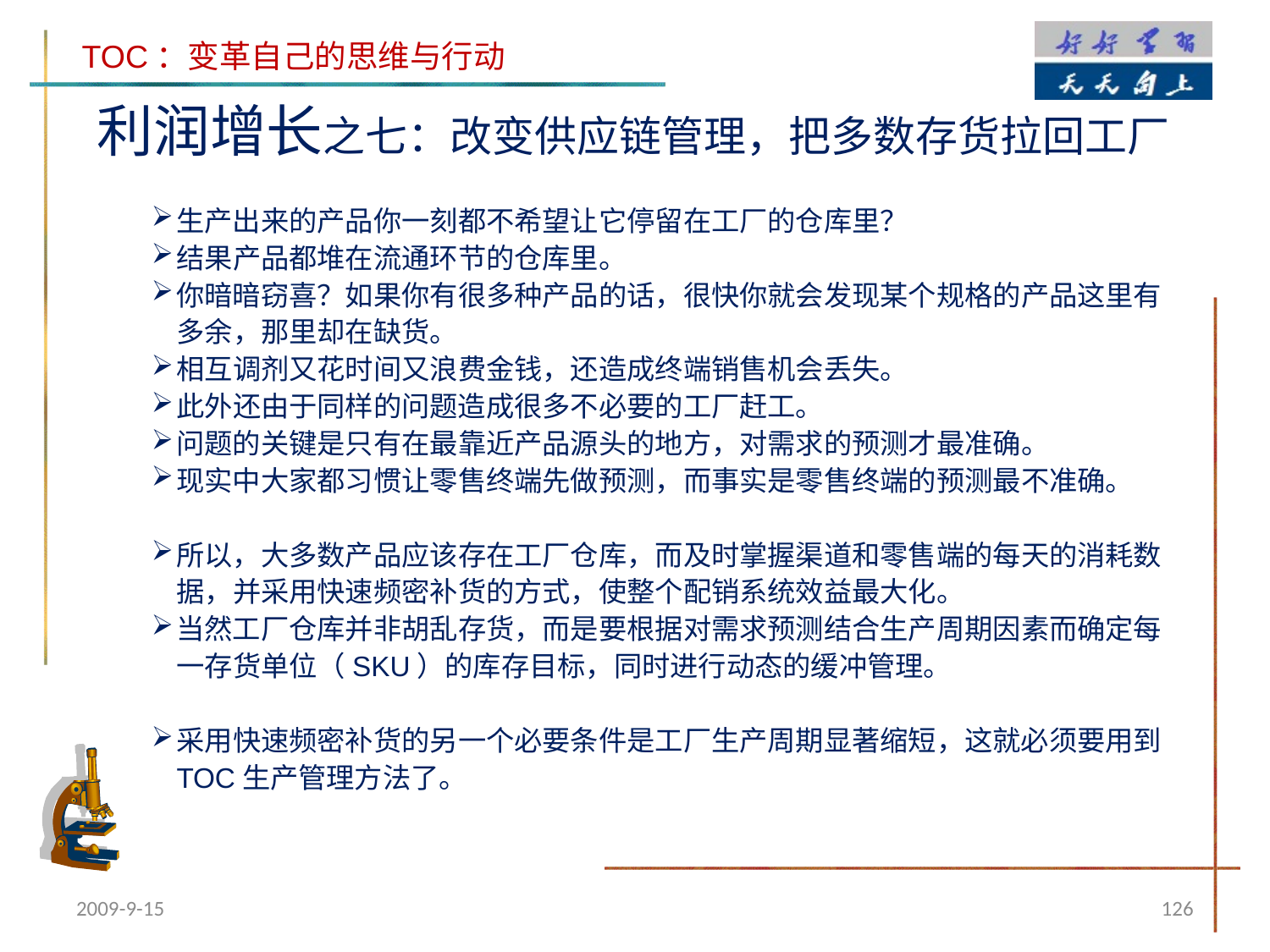

利润增长之七：改变供应链管理，把多数存货拉回工厂
生产出来的产品你一刻都不希望让它停留在工厂的仓库里？
结果产品都堆在流通环节的仓库里。
你暗暗窃喜？如果你有很多种产品的话，很快你就会发现某个规格的产品这里有多余，那里却在缺货。
相互调剂又花时间又浪费金钱，还造成终端销售机会丢失。
此外还由于同样的问题造成很多不必要的工厂赶工。
问题的关键是只有在最靠近产品源头的地方，对需求的预测才最准确。
现实中大家都习惯让零售终端先做预测，而事实是零售终端的预测最不准确。

所以，大多数产品应该存在工厂仓库，而及时掌握渠道和零售端的每天的消耗数据，并采用快速频密补货的方式，使整个配销系统效益最大化。
当然工厂仓库并非胡乱存货，而是要根据对需求预测结合生产周期因素而确定每一存货单位（SKU）的库存目标，同时进行动态的缓冲管理。

采用快速频密补货的另一个必要条件是工厂生产周期显著缩短，这就必须要用到TOC生产管理方法了。
2009-9-15
126